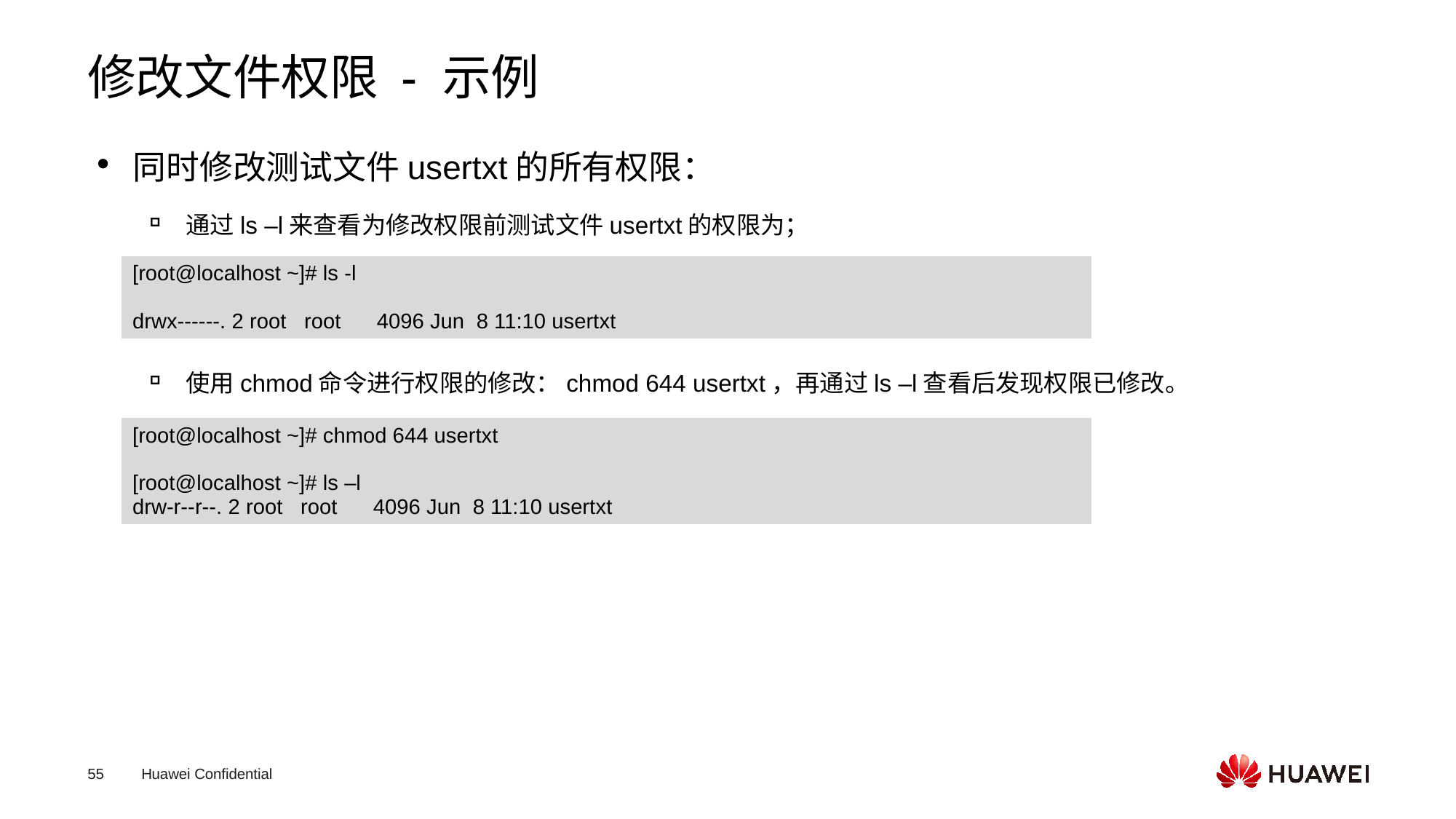

# 修改文件权限 - 示例
同时修改测试文件usertxt的所有权限：
通过ls –l来查看为修改权限前测试文件usertxt的权限为；

使用chmod命令进行权限的修改：chmod 644 usertxt，再通过ls –l查看后发现权限已修改。
| [root@localhost ~]# ls -l drwx------. 2 root root 4096 Jun 8 11:10 usertxt |
| --- |
| [root@localhost ~]# chmod 644 usertxt [root@localhost ~]# ls –l drw-r--r--. 2 root root 4096 Jun 8 11:10 usertxt |
| --- |